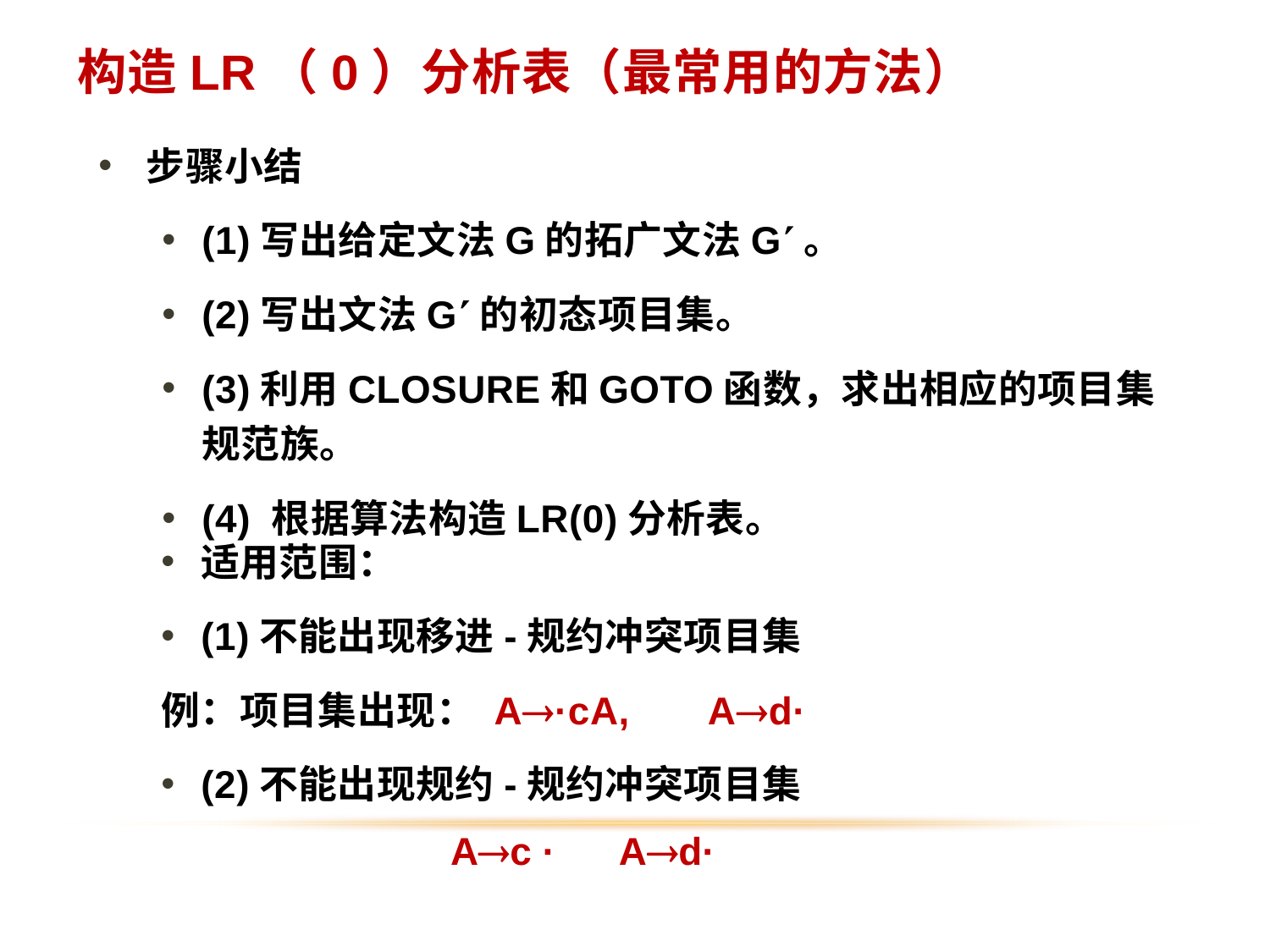

# 构造LR（0）分析表（最常用的方法）
步骤小结
(1)写出给定文法G的拓广文法G′。
(2)写出文法G′的初态项目集。
(3)利用CLOSURE和GOTO函数，求出相应的项目集规范族。
(4) 根据算法构造LR(0)分析表。

适用范围：
(1)不能出现移进-规约冲突项目集
例：项目集出现： A→·cA,       A→d·
(2)不能出现规约-规约冲突项目集
例：项目集出现 A→c ·      A→d·